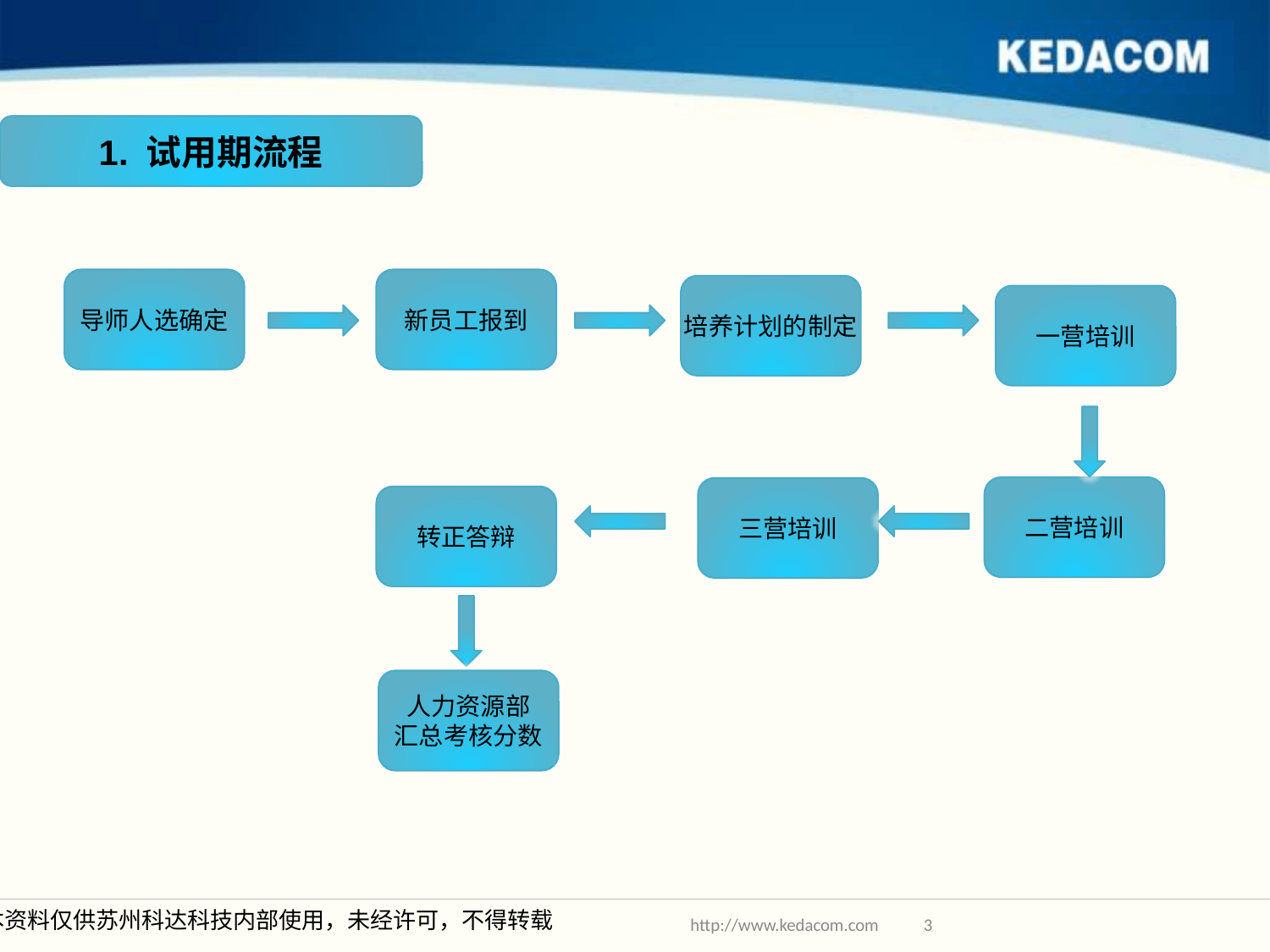

1. 试用期流程
导师人选确定
新员工报到
培养计划的制定
一营培训

二营培训
三营培训
转正答辩

人力资源部
汇总考核分数